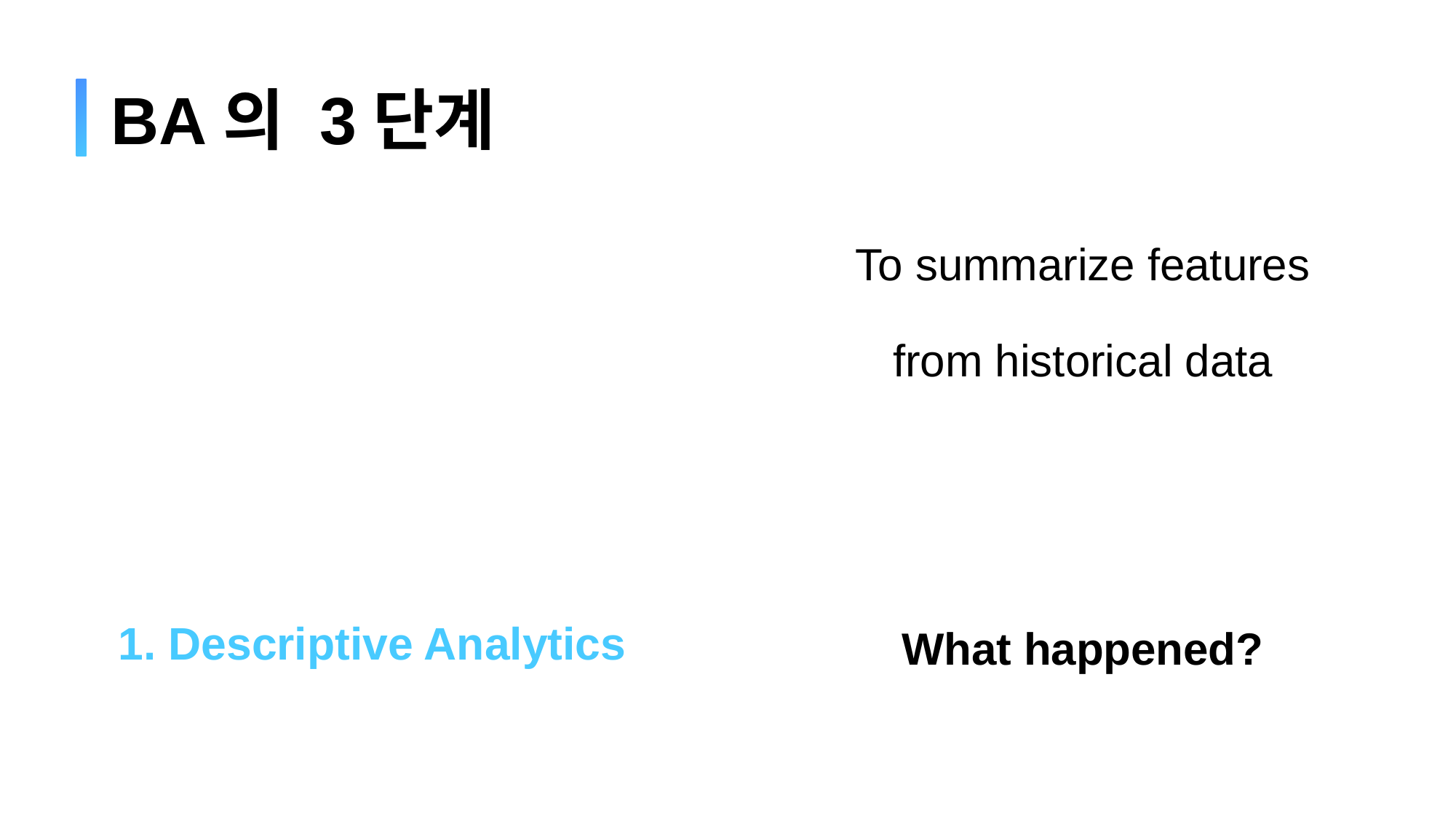

# BA의 3단계

To summarize features
from historical data

What happened?
1. Descriptive Analytics